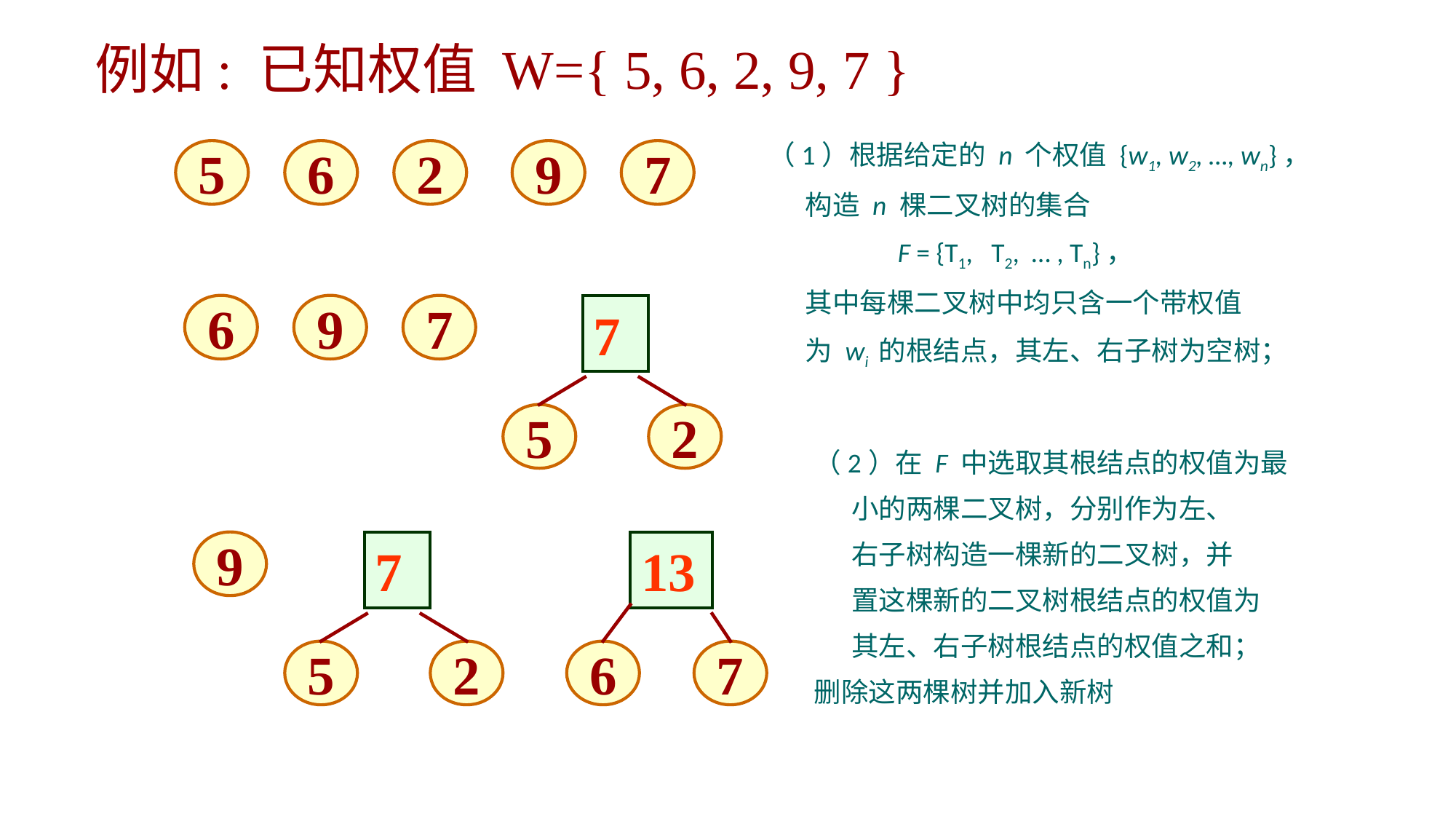

例如: 已知权值 W={ 5, 6, 2, 9, 7 }
（1）根据给定的 n 个权值 {w1, w2, …, wn}，
     构造 n 棵二叉树的集合
                     F = {T1,   T2,  … , Tn}，
     其中每棵二叉树中均只含一个带权值
     为 wi 的根结点，其左、右子树为空树；
5
6
2
9
7
6
9
7
7

5
2
（2）在 F 中选取其根结点的权值为最
     小的两棵二叉树，分别作为左、
     右子树构造一棵新的二叉树，并
     置这棵新的二叉树根结点的权值为
     其左、右子树根结点的权值之和；
删除这两棵树并加入新树
9
7

5
2
13

6
7